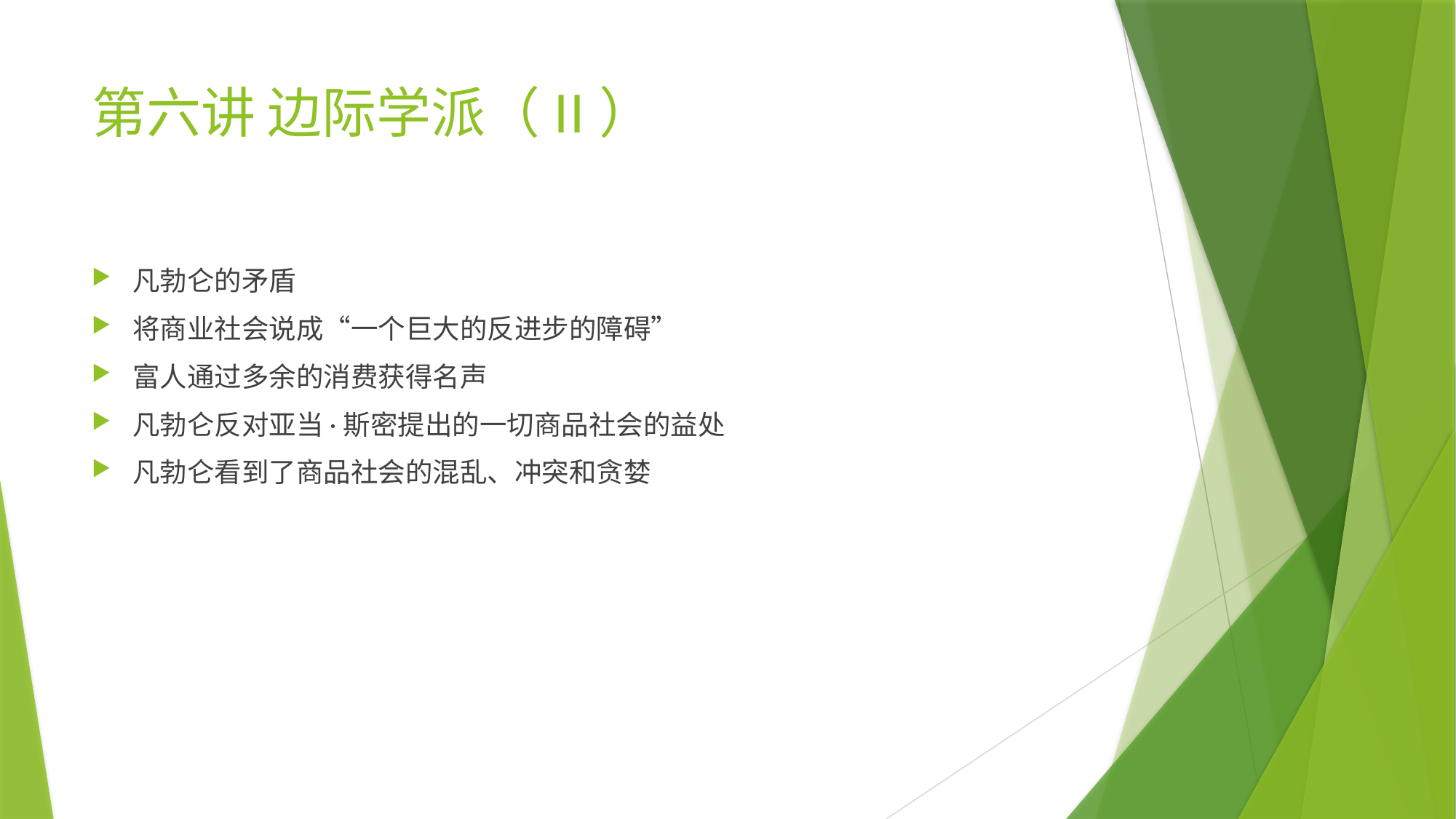

# 第六讲 边际学派（II）
凡勃仑的矛盾
将商业社会说成“一个巨大的反进步的障碍”
富人通过多余的消费获得名声
凡勃仑反对亚当·斯密提出的一切商品社会的益处
凡勃仑看到了商品社会的混乱、冲突和贪婪